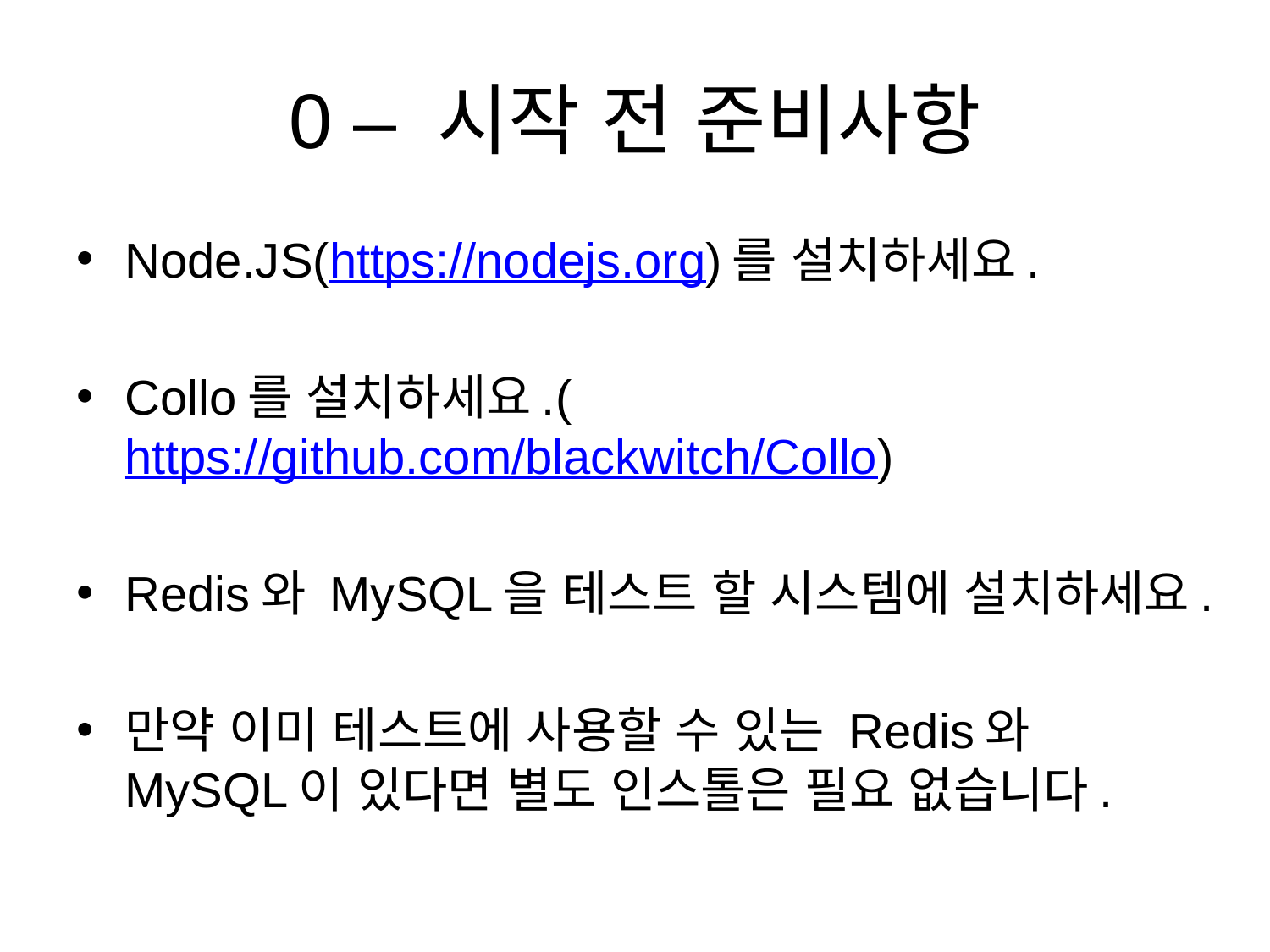

# 0 – 시작 전 준비사항
Node.JS(https://nodejs.org)를 설치하세요.

Collo를 설치하세요.(https://github.com/blackwitch/Collo)

Redis와 MySQL을 테스트 할 시스템에 설치하세요.

만약 이미 테스트에 사용할 수 있는 Redis와 MySQL이 있다면 별도 인스톨은 필요 없습니다.